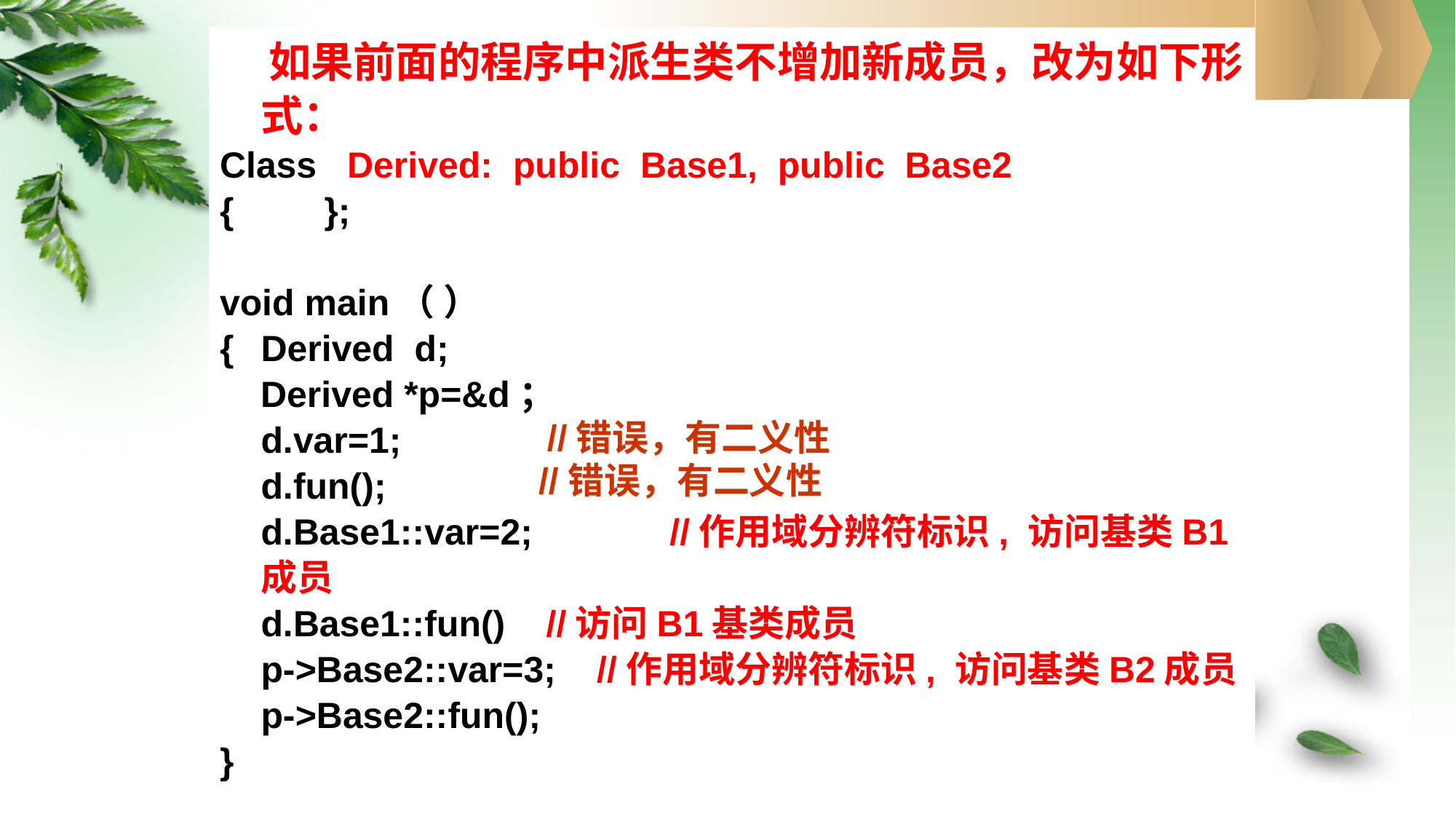

如果前面的程序中派生类不增加新成员，改为如下形式：
Class   Derived:  public  Base1,  public  Base2
{　　};

void main（ ）
{	Derived  d;
    Derived *p=&d；
	d.var=1;
	d.fun();
	d.Base1::var=2;	　　//作用域分辨符标识, 访问基类B1成员
	d.Base1::fun()    //访问B1基类成员
	p->Base2::var=3;    //作用域分辨符标识, 访问基类B2成员
	p->Base2::fun();
}
//错误，有二义性
//错误，有二义性